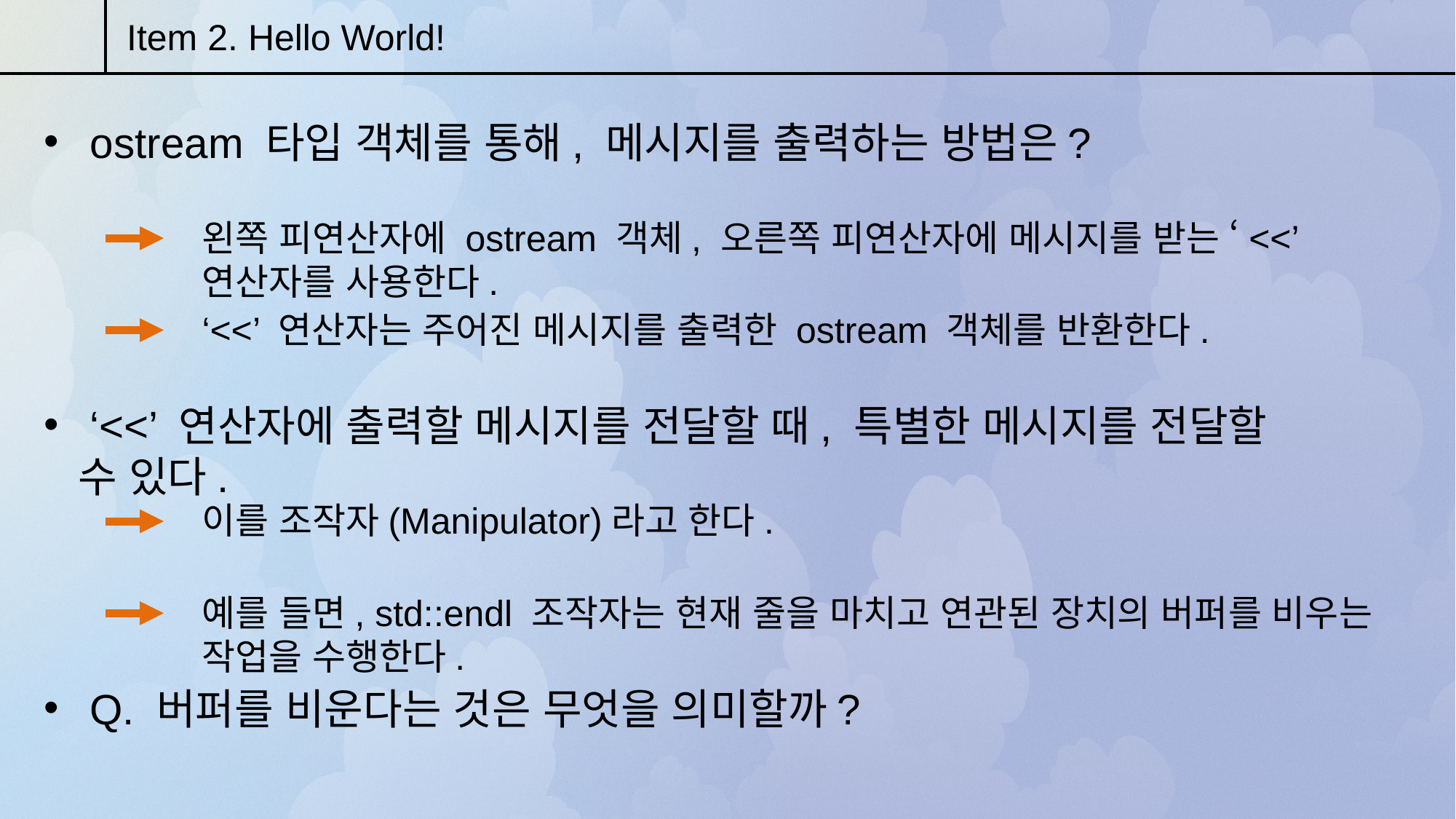

Item 2. Hello World!
 ostream 타입 객체를 통해, 메시지를 출력하는 방법은?
왼쪽 피연산자에 ostream 객체, 오른쪽 피연산자에 메시지를 받는 ‘<<’ 연산자를 사용한다.
‘<<’ 연산자는 주어진 메시지를 출력한 ostream 객체를 반환한다.
 ‘<<’ 연산자에 출력할 메시지를 전달할 때, 특별한 메시지를 전달할 수 있다.
이를 조작자(Manipulator)라고 한다.
예를 들면, std::endl 조작자는 현재 줄을 마치고 연관된 장치의 버퍼를 비우는 작업을 수행한다.
 Q. 버퍼를 비운다는 것은 무엇을 의미할까?